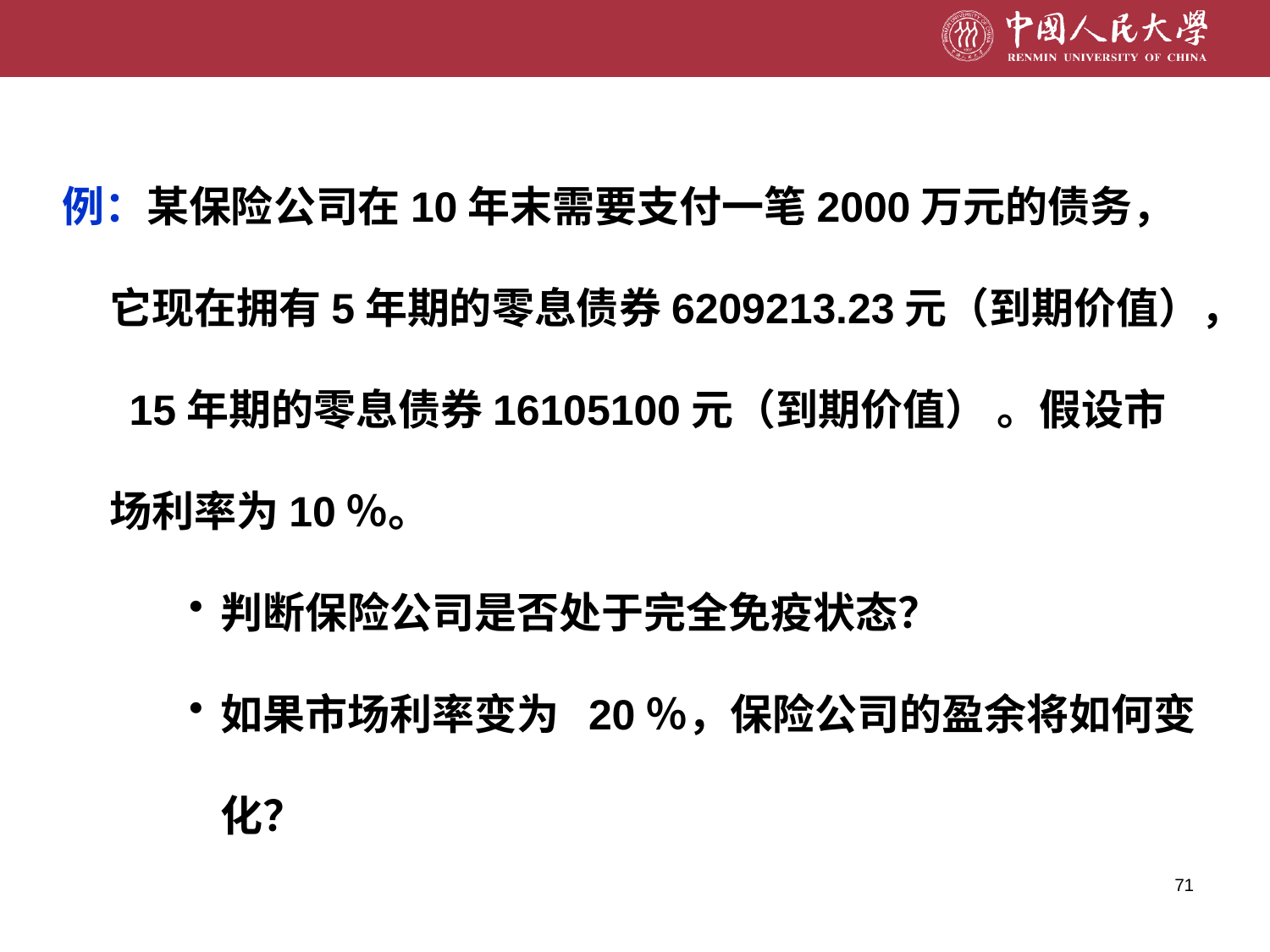

例：某保险公司在10年末需要支付一笔2000万元的债务，   它现在拥有5年期的零息债券6209213.23元（到期价值）， 15年期的零息债券16105100元（到期价值） 。假设市场利率为10％。
判断保险公司是否处于完全免疫状态？
如果市场利率变为  20％，保险公司的盈余将如何变化？

71